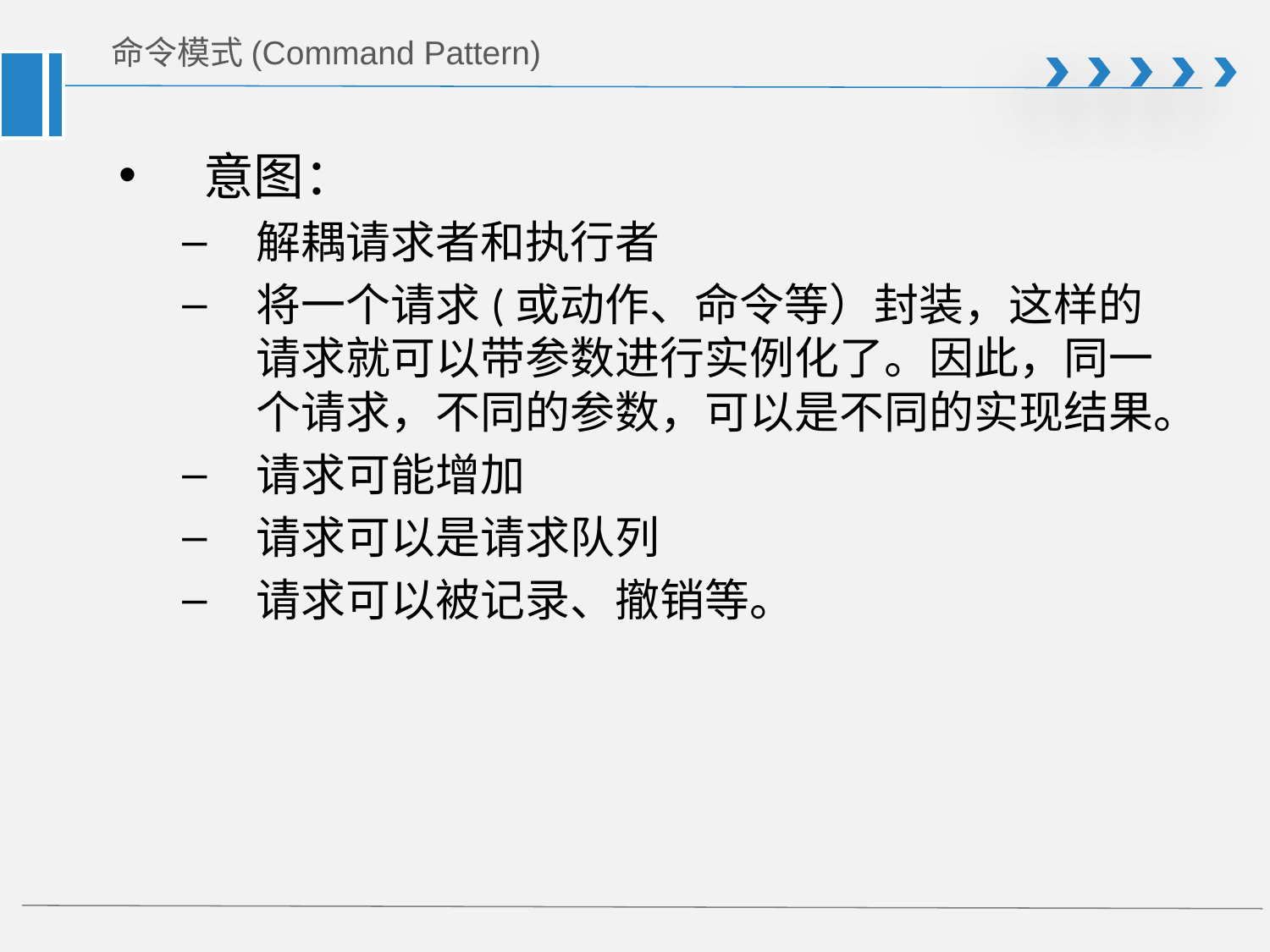

# 命令模式(Command Pattern)
意图：
解耦请求者和执行者
将一个请求(或动作、命令等）封装，这样的请求就可以带参数进行实例化了。因此，同一个请求，不同的参数，可以是不同的实现结果。
请求可能增加
请求可以是请求队列
请求可以被记录、撤销等。